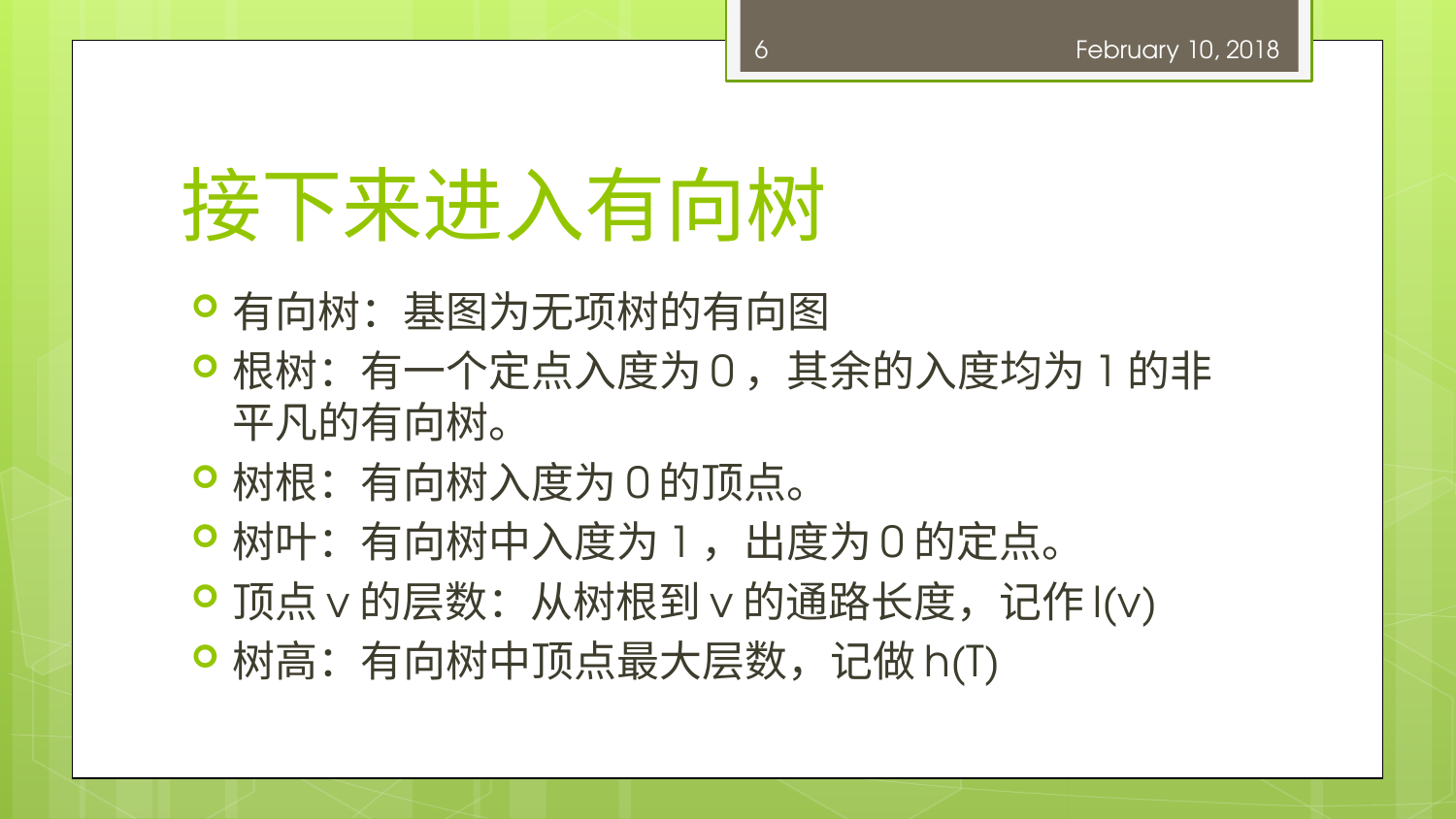

6
February 10, 2018
# 接下来进入有向树
有向树：基图为无项树的有向图
根树：有一个定点入度为0，其余的入度均为1的非平凡的有向树。
树根：有向树入度为0的顶点。
树叶：有向树中入度为1，出度为0的定点。
顶点v的层数：从树根到v的通路长度，记作l(v)
树高：有向树中顶点最大层数，记做h(T)